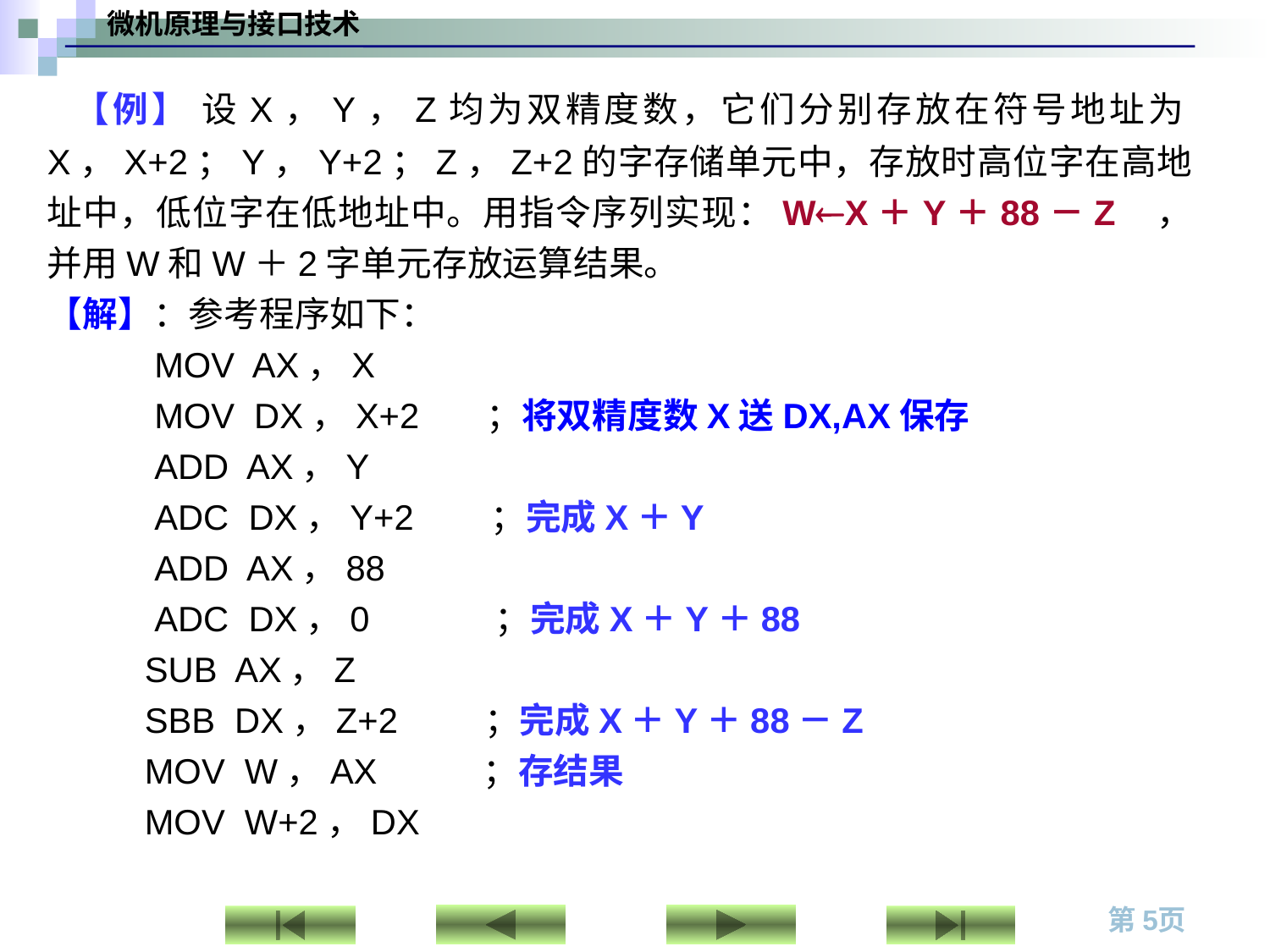

【例】 设X，Y，Z均为双精度数，它们分别存放在符号地址为X，X+2；Y，Y+2；Z，Z+2的字存储单元中，存放时高位字在高地址中，低位字在低地址中。用指令序列实现：W←X＋Y＋88－Z   ，并用W和W＋2字单元存放运算结果。
【解】：参考程序如下：
           MOV  AX，X
           MOV  DX，X+2      ；将双精度数X送DX,AX保存
           ADD  AX，Y
           ADC  DX，Y+2       ；完成X＋Y
           ADD  AX，88
           ADC  DX，0            ；完成X＋Y＋88
          SUB  AX，Z
          SBB  DX，Z+2        ；完成X＋Y＋88－Z
          MOV  W，AX          ；存结果
          MOV  W+2，DX